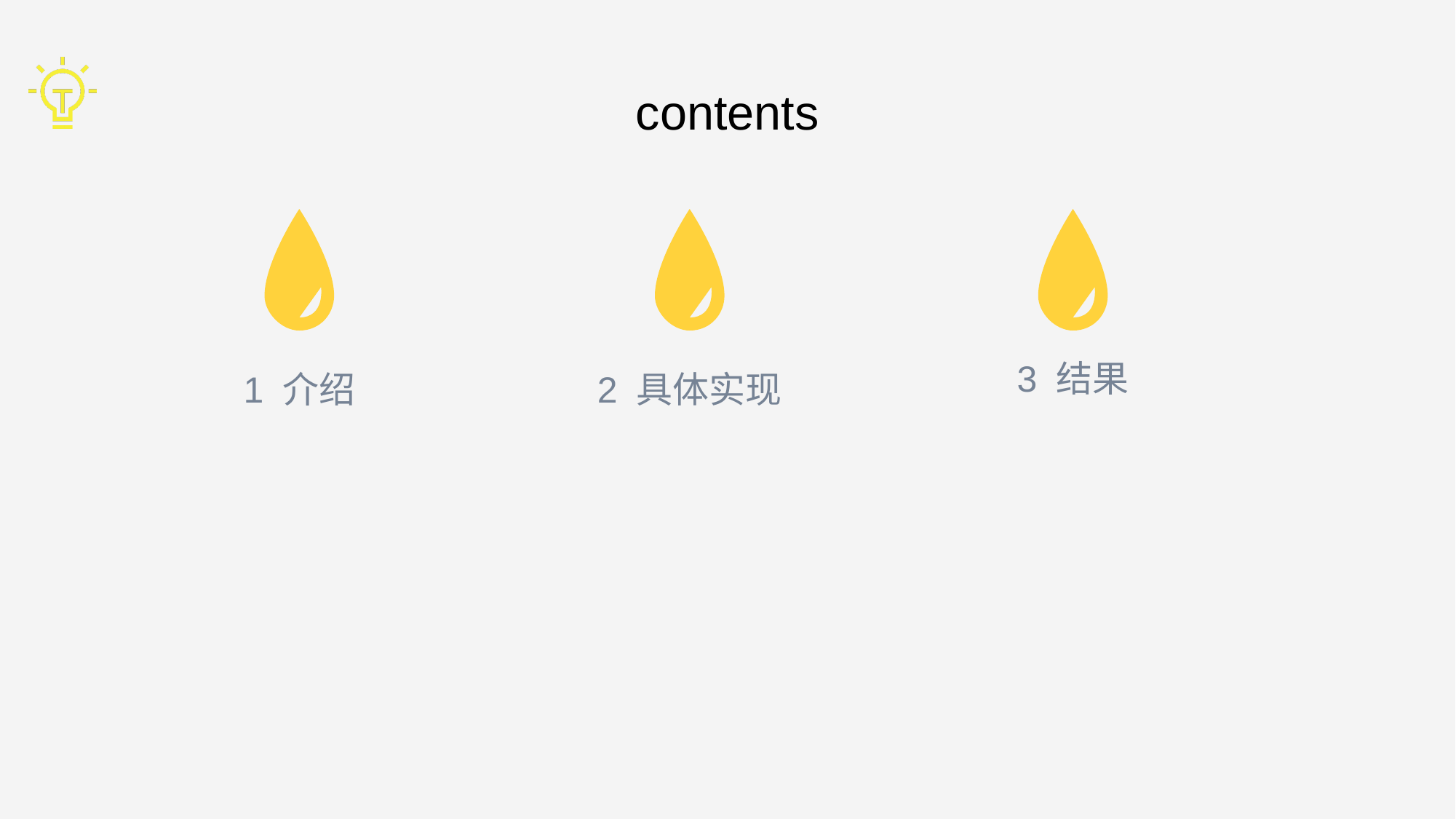

contents

3 结果
1 介绍
2 具体实现